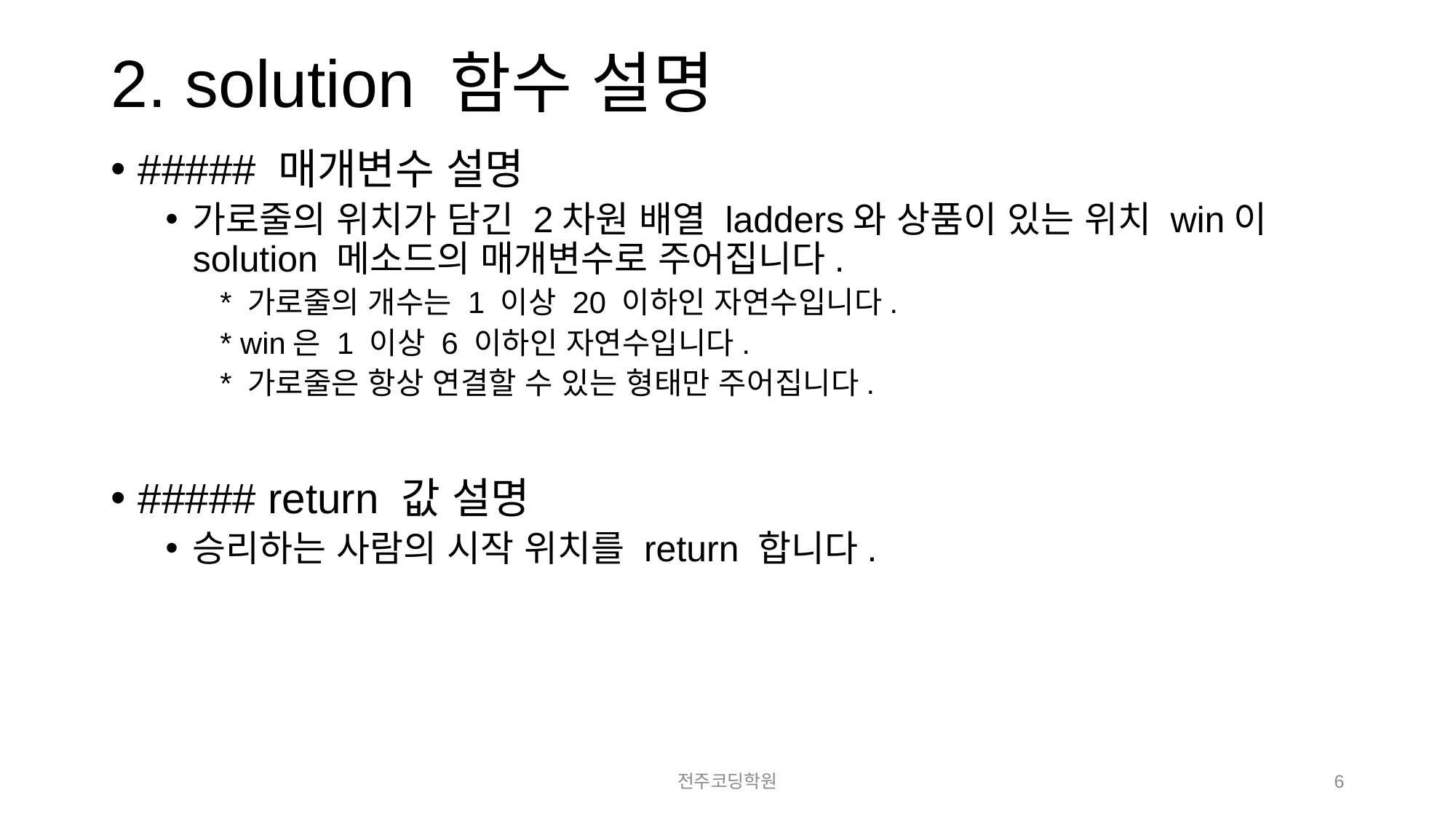

# 2. solution 함수 설명
##### 매개변수 설명
가로줄의 위치가 담긴 2차원 배열 ladders와 상품이 있는 위치 win이 solution 메소드의 매개변수로 주어집니다.
* 가로줄의 개수는 1 이상 20 이하인 자연수입니다.
* win은 1 이상 6 이하인 자연수입니다.
* 가로줄은 항상 연결할 수 있는 형태만 주어집니다.

##### return 값 설명
승리하는 사람의 시작 위치를 return 합니다.
전주코딩학원
6